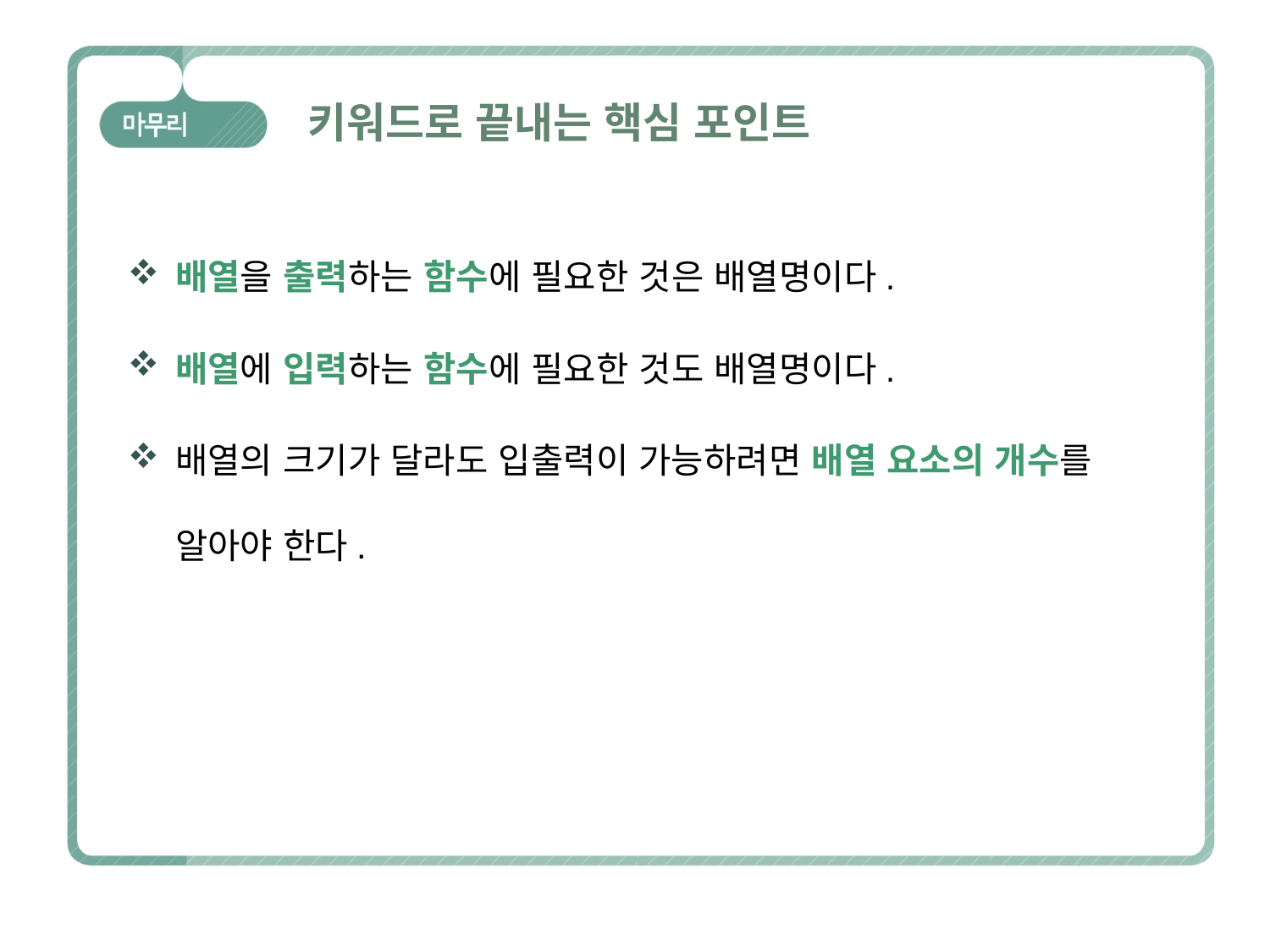

# 키워드로 끝내는 핵심 포인트
배열을 출력하는 함수에 필요한 것은 배열명이다.
배열에 입력하는 함수에 필요한 것도 배열명이다.
배열의 크기가 달라도 입출력이 가능하려면 배열 요소의 개수를 알아야 한다.